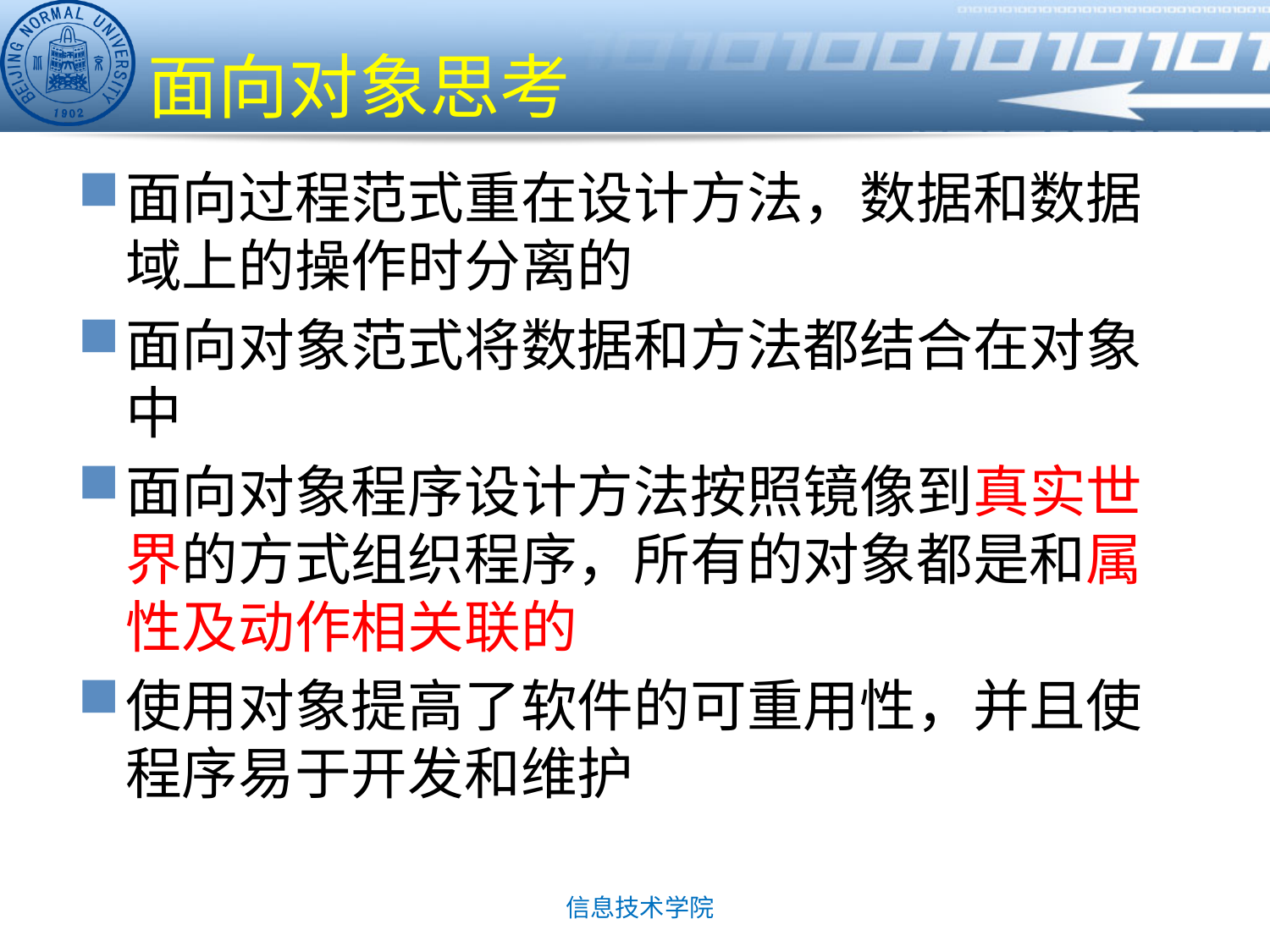

# 面向对象思考
面向过程范式重在设计方法，数据和数据域上的操作时分离的
面向对象范式将数据和方法都结合在对象中
面向对象程序设计方法按照镜像到真实世界的方式组织程序，所有的对象都是和属性及动作相关联的
使用对象提高了软件的可重用性，并且使程序易于开发和维护

4